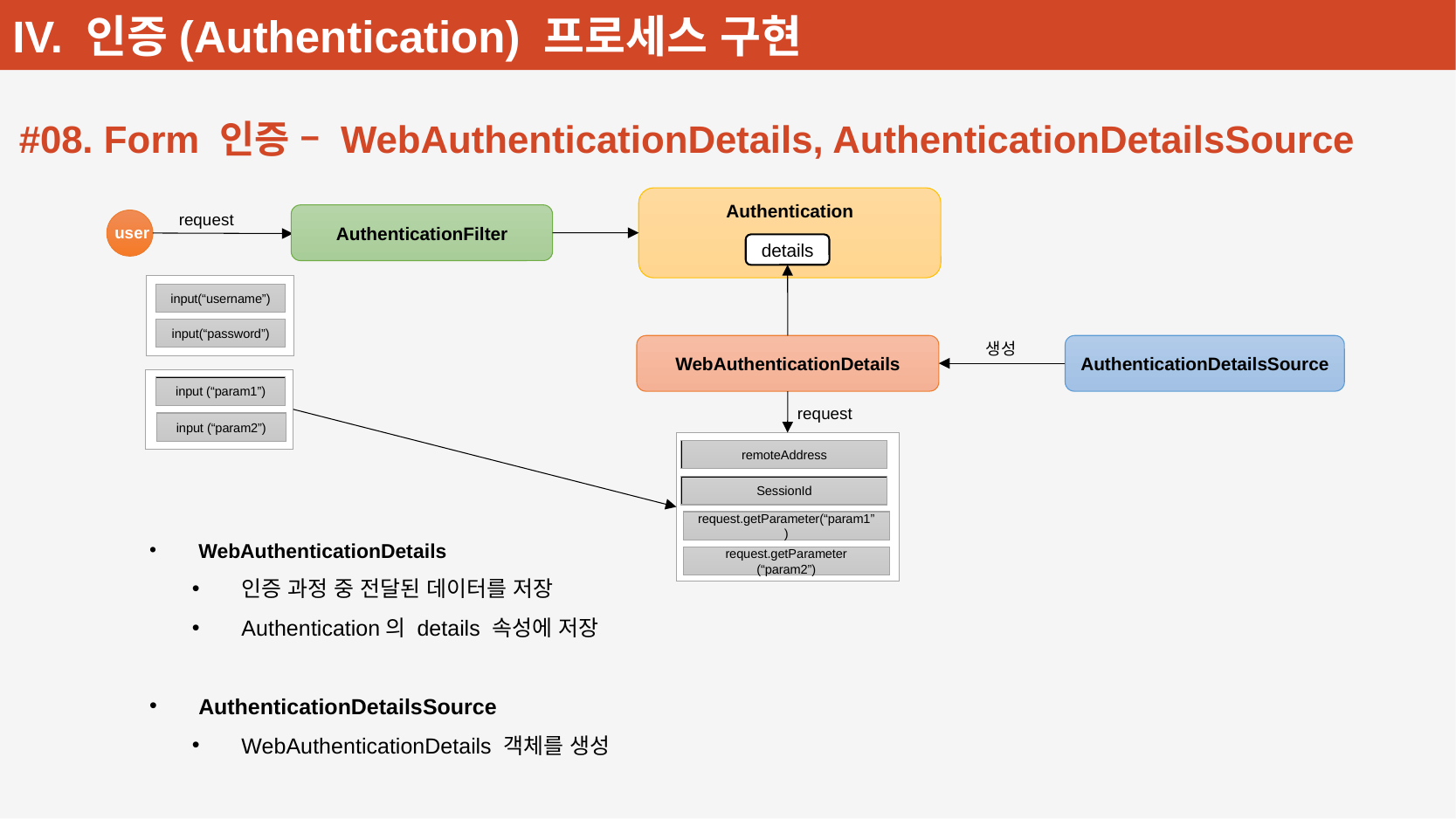

#08. Form 인증 – WebAuthenticationDetails, AuthenticationDetailsSource
Authentication

request
AuthenticationFilter

user
details

input(“username”)
input(“password”)
생성
WebAuthenticationDetails
AuthenticationDetailsSource

input (“param1”)
request
input (“param2”)

remoteAddress
SessionId
request.getParameter(“param1”)
WebAuthenticationDetails
인증 과정 중 전달된 데이터를 저장
Authentication의 details 속성에 저장

AuthenticationDetailsSource
WebAuthenticationDetails 객체를 생성
request.getParameter (“param2”)